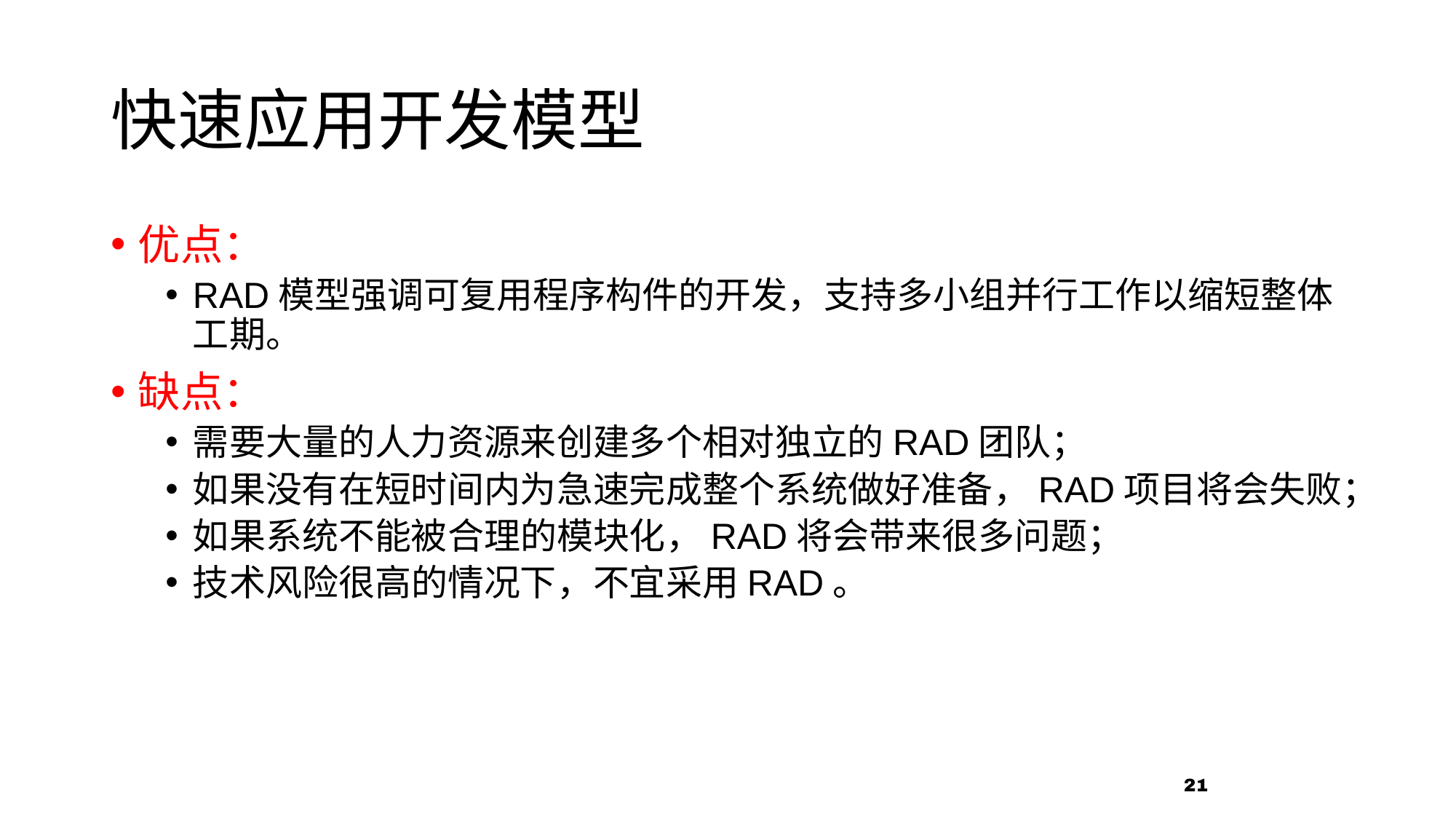

# 快速应用开发模型
优点：
RAD模型强调可复用程序构件的开发，支持多小组并行工作以缩短整体工期。
缺点：
需要大量的人力资源来创建多个相对独立的RAD团队；
如果没有在短时间内为急速完成整个系统做好准备，RAD项目将会失败；
如果系统不能被合理的模块化，RAD将会带来很多问题；
技术风险很高的情况下，不宜采用RAD。

21